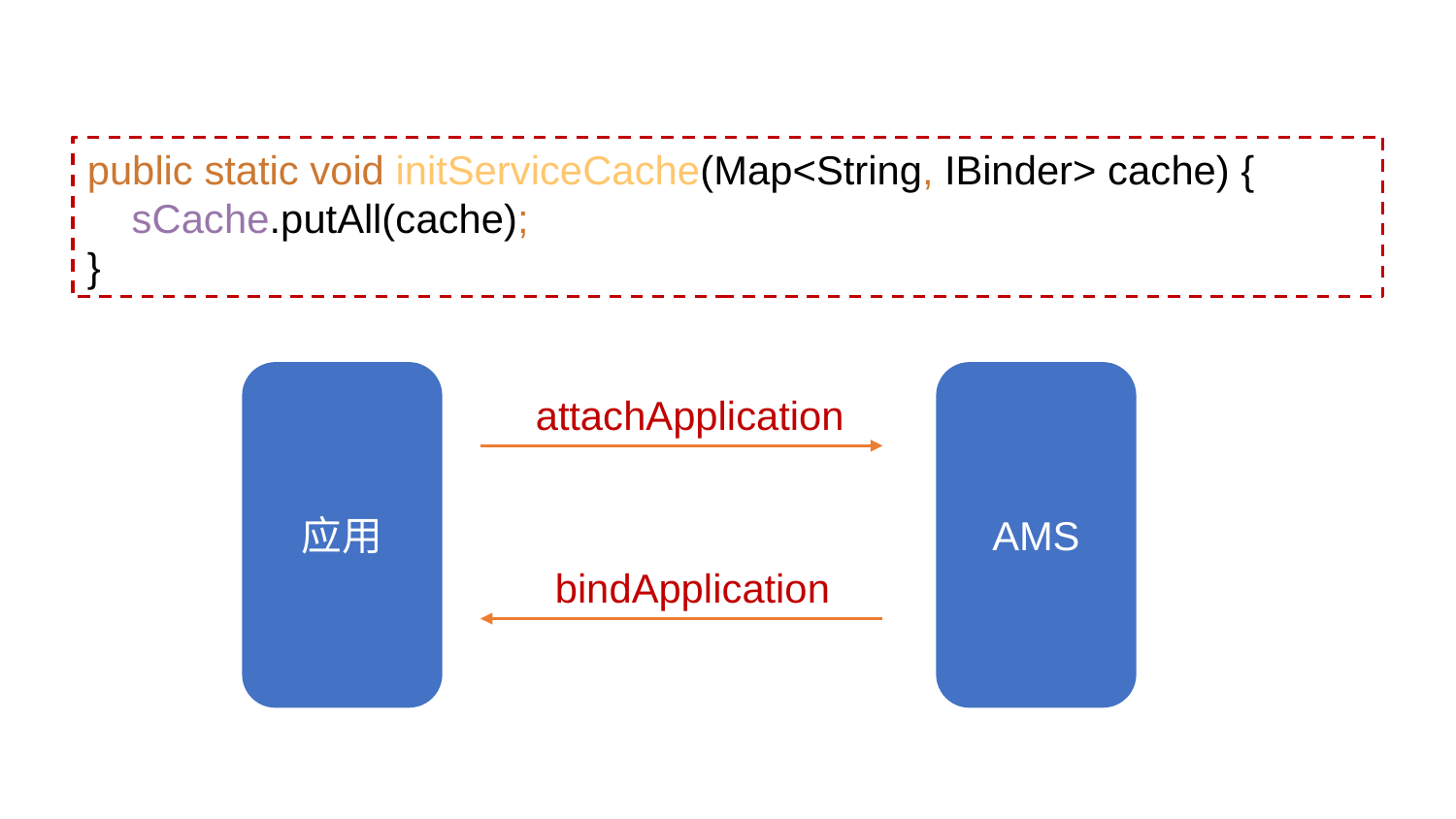

public static void initServiceCache(Map<String, IBinder> cache) {
    sCache.putAll(cache);
}
应用
AMS
attachApplication
bindApplication